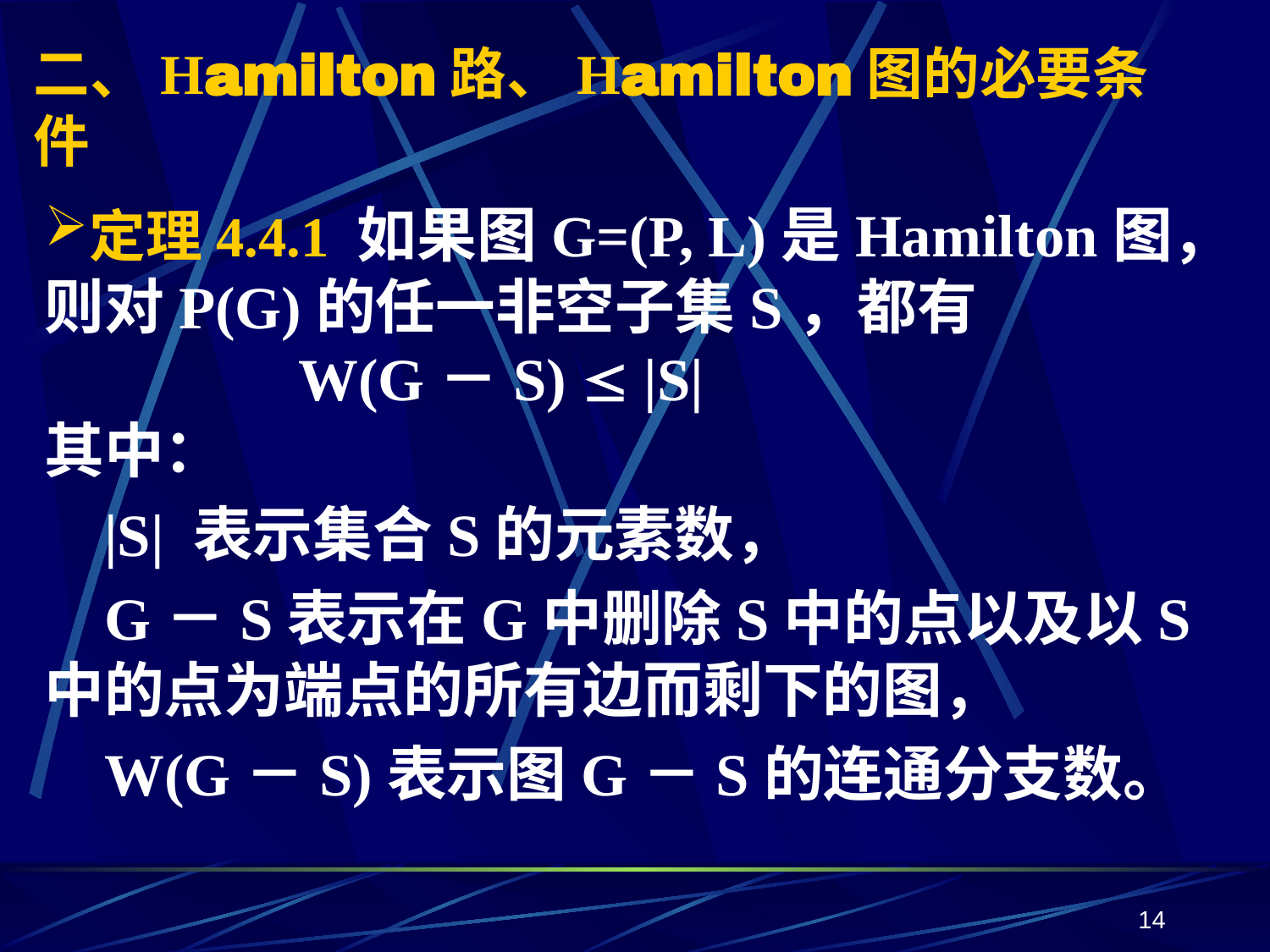

# 二、Hamilton路、Hamilton图的必要条件
定理4.4.1 如果图G=(P, L)是Hamilton图，则对P(G)的任一非空子集S，都有
		W(G－S) ≤ |S|
其中：
    |S| 表示集合S的元素数，
    G－S表示在G中删除S中的点以及以S中的点为端点的所有边而剩下的图，
    W(G－S)表示图G－S的连通分支数。
14